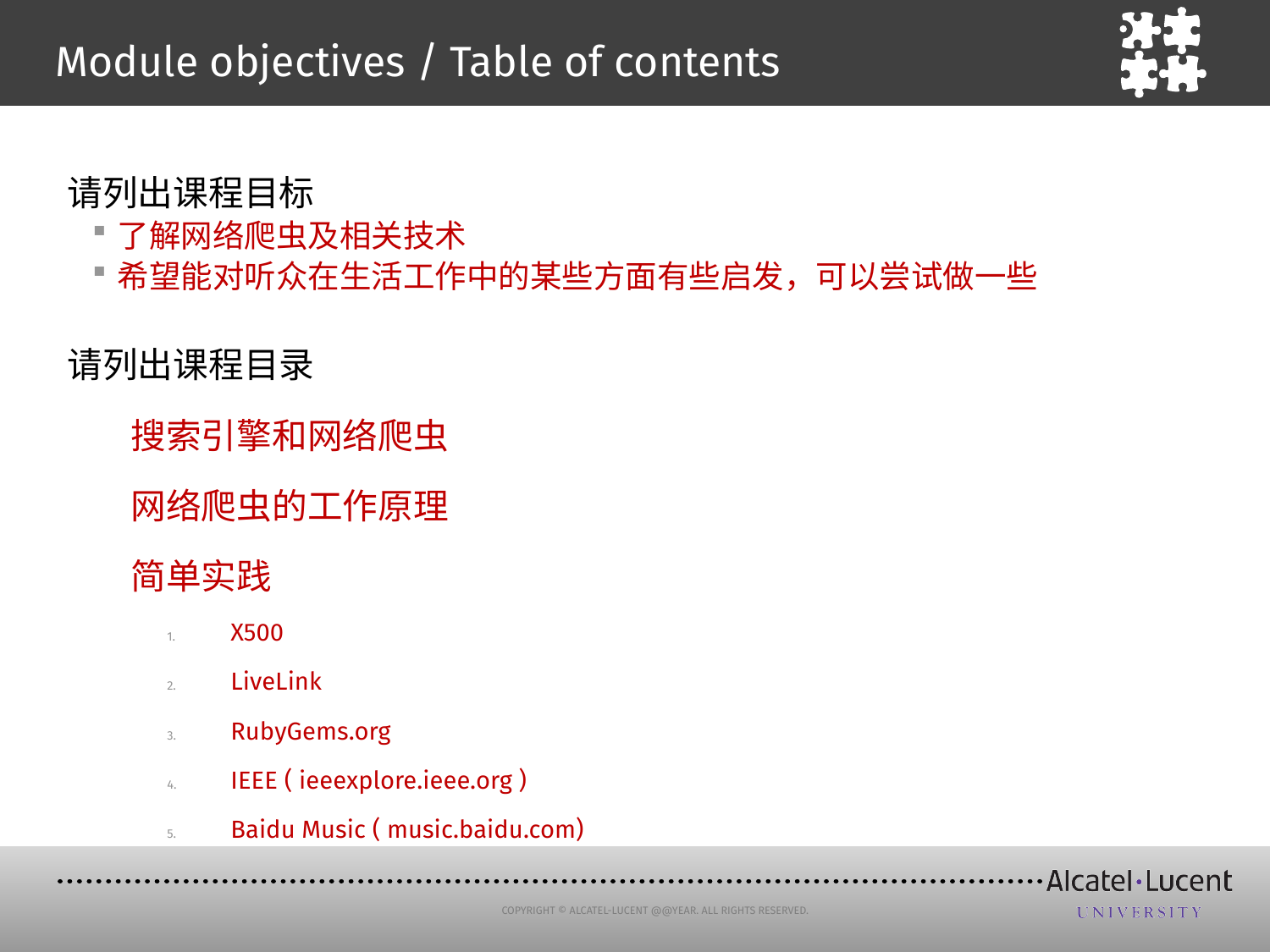

# Module objectives / Table of contents
请列出课程目标
了解网络爬虫及相关技术
希望能对听众在生活工作中的某些方面有些启发，可以尝试做一些

请列出课程目录
搜索引擎和网络爬虫
网络爬虫的工作原理
简单实践
X500
LiveLink
RubyGems.org
IEEE ( ieeexplore.ieee.org )
Baidu Music ( music.baidu.com)